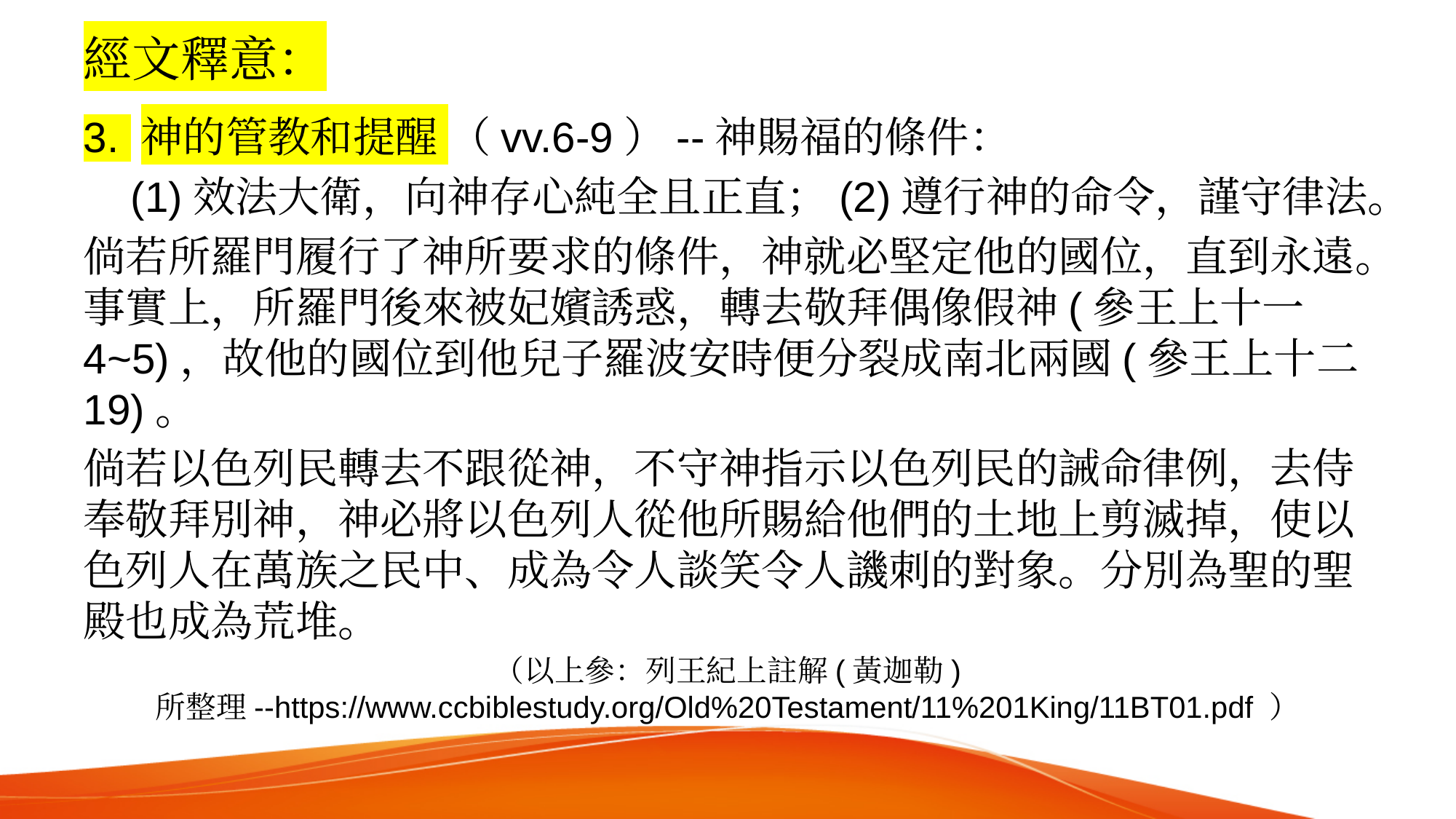

# 經文釋意：
3. 神的管教和提醒 （vv.6-9）--神賜福的條件：
    (1)效法大衛，向神存心純全且正直；(2)遵行神的命令，謹守律法。
倘若所羅門履行了神所要求的條件，神就必堅定他的國位，直到永遠。事實上，所羅門後來被妃嬪誘惑，轉去敬拜偶像假神(參王上十一4~5)，故他的國位到他兒子羅波安時便分裂成南北兩國(參王上十二19)。
倘若以色列民轉去不跟從神，不守神指示以色列民的誡命律例，去侍奉敬拜別神，神必將以色列人從他所賜給他們的土地上剪滅掉，使以色列人在萬族之民中、成為令人談笑令人譏刺的對象。分別為聖的聖殿也成為荒堆。
（以上參：列王紀上註解(黃迦勒) 所整理--https://www.ccbiblestudy.org/Old%20Testament/11%201King/11BT01.pdf ）